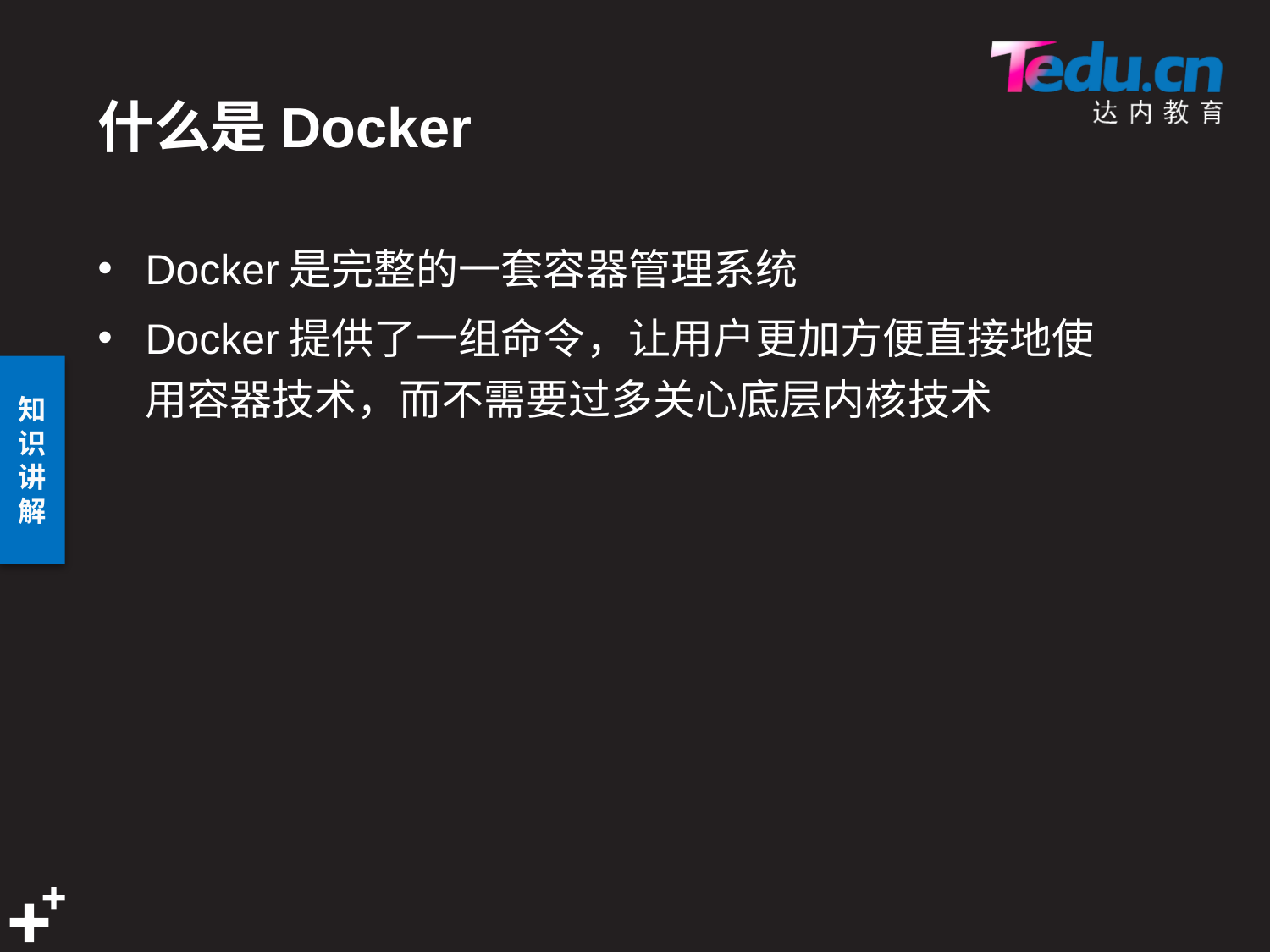

# 什么是Docker
Docker是完整的一套容器管理系统
Docker提供了一组命令，让用户更加方便直接地使用容器技术，而不需要过多关心底层内核技术